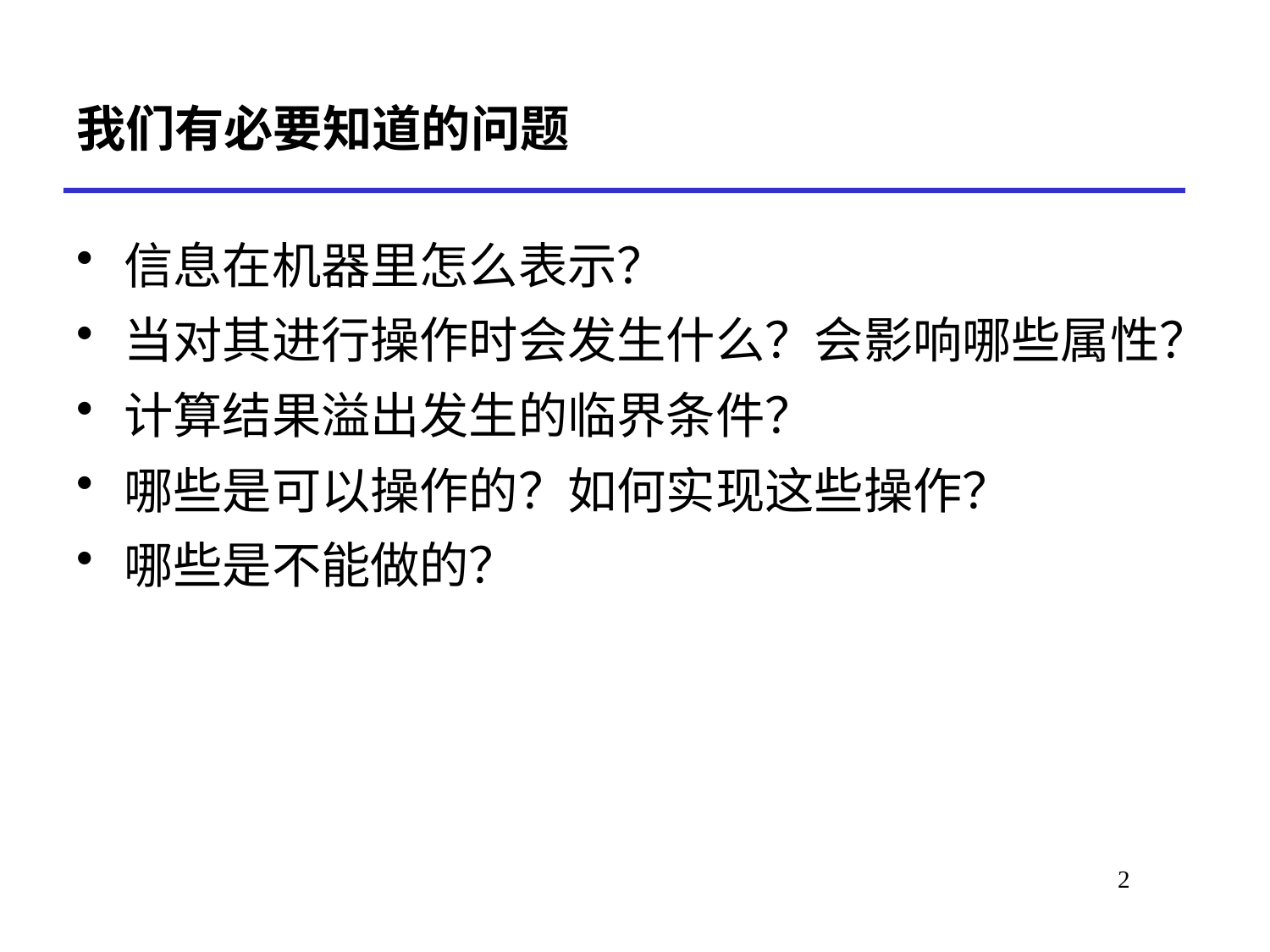

# 我们有必要知道的问题
信息在机器里怎么表示？
当对其进行操作时会发生什么？会影响哪些属性？
计算结果溢出发生的临界条件？
哪些是可以操作的？如何实现这些操作？
哪些是不能做的？
2